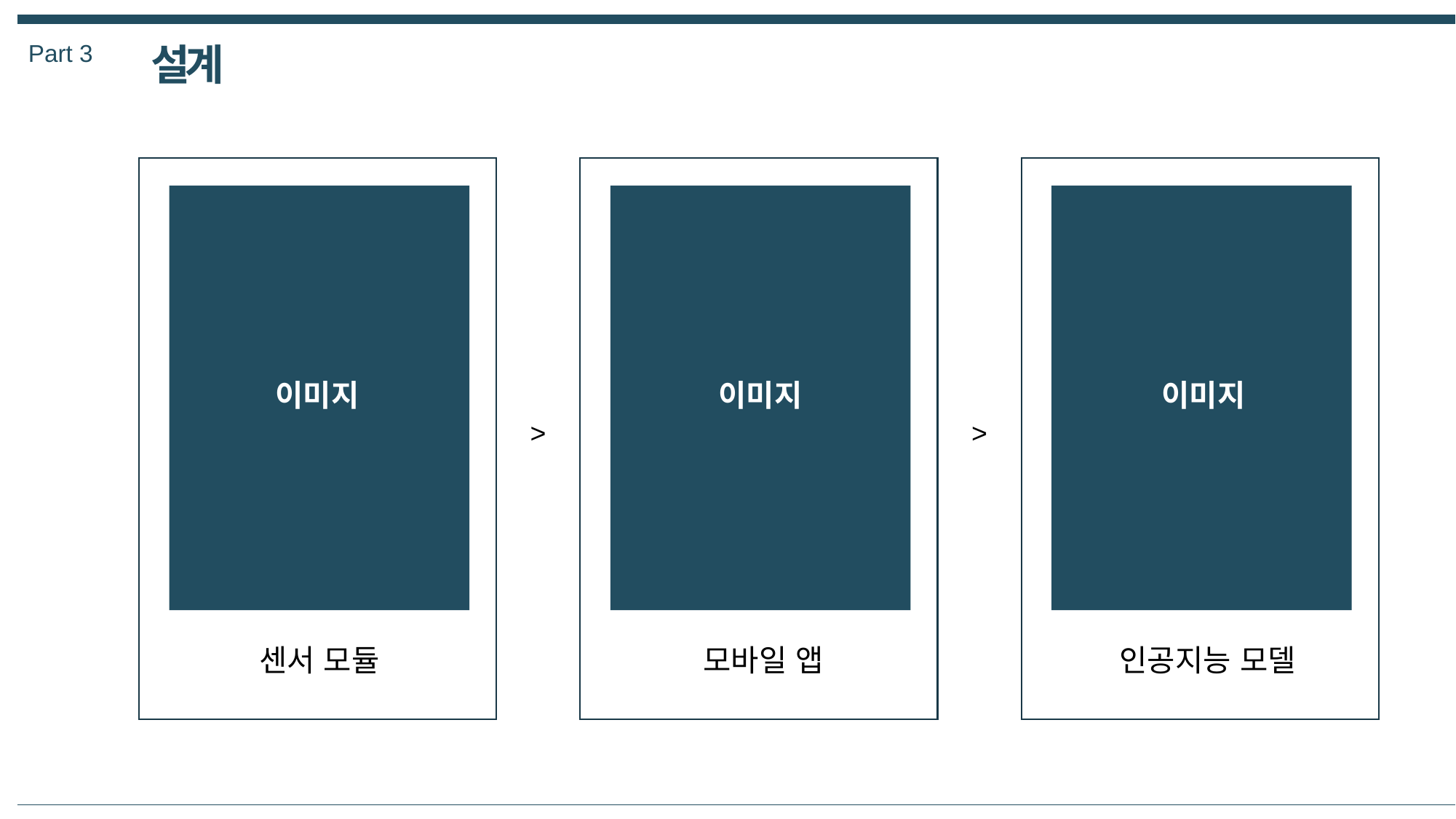

Part 3
설계

이미지
이미지
이미지
>
>
센서 모듈
모바일 앱
인공지능 모델